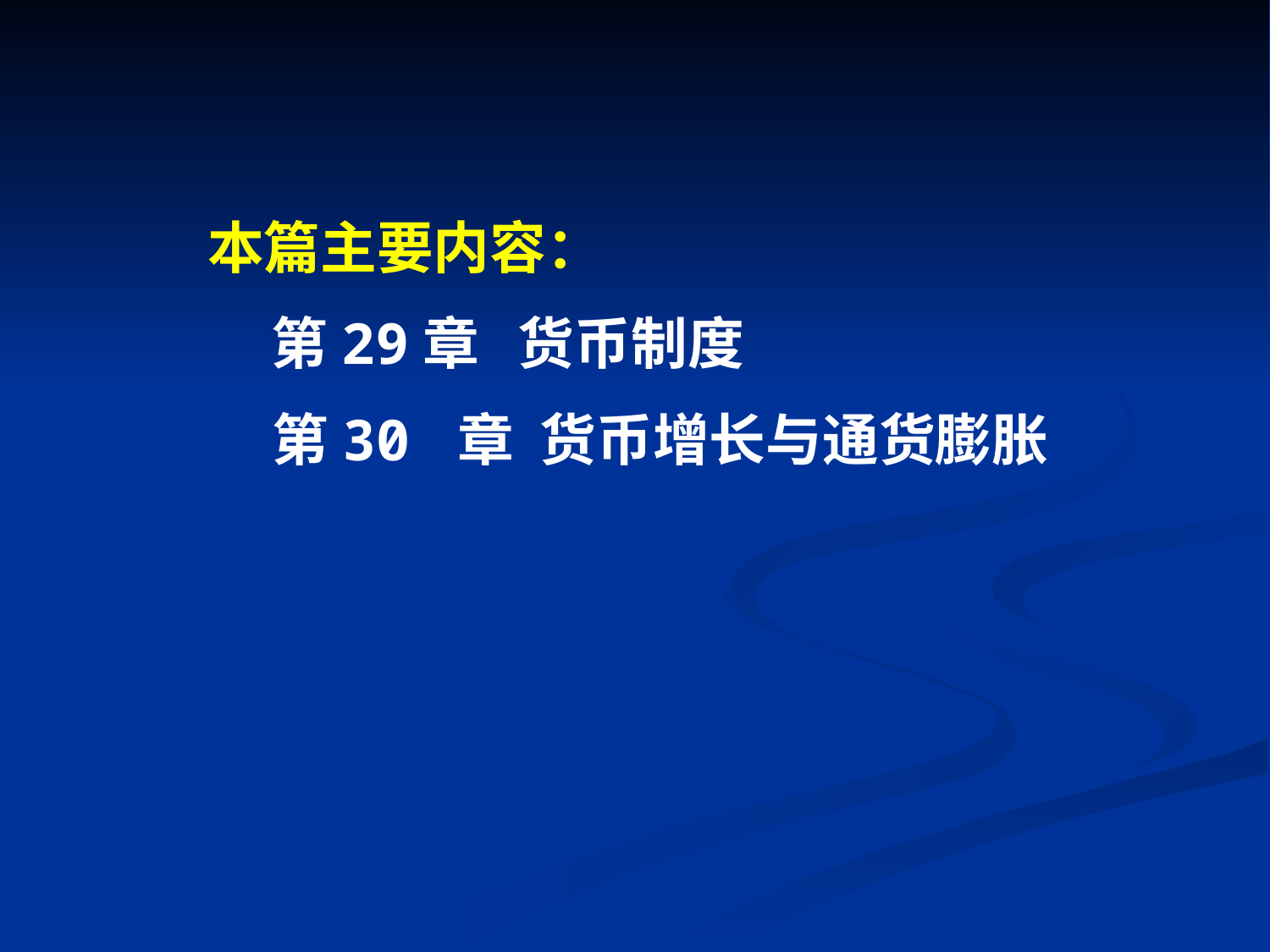

本篇主要内容：
    第29章   货币制度
    第30 章  货币增长与通货膨胀

25